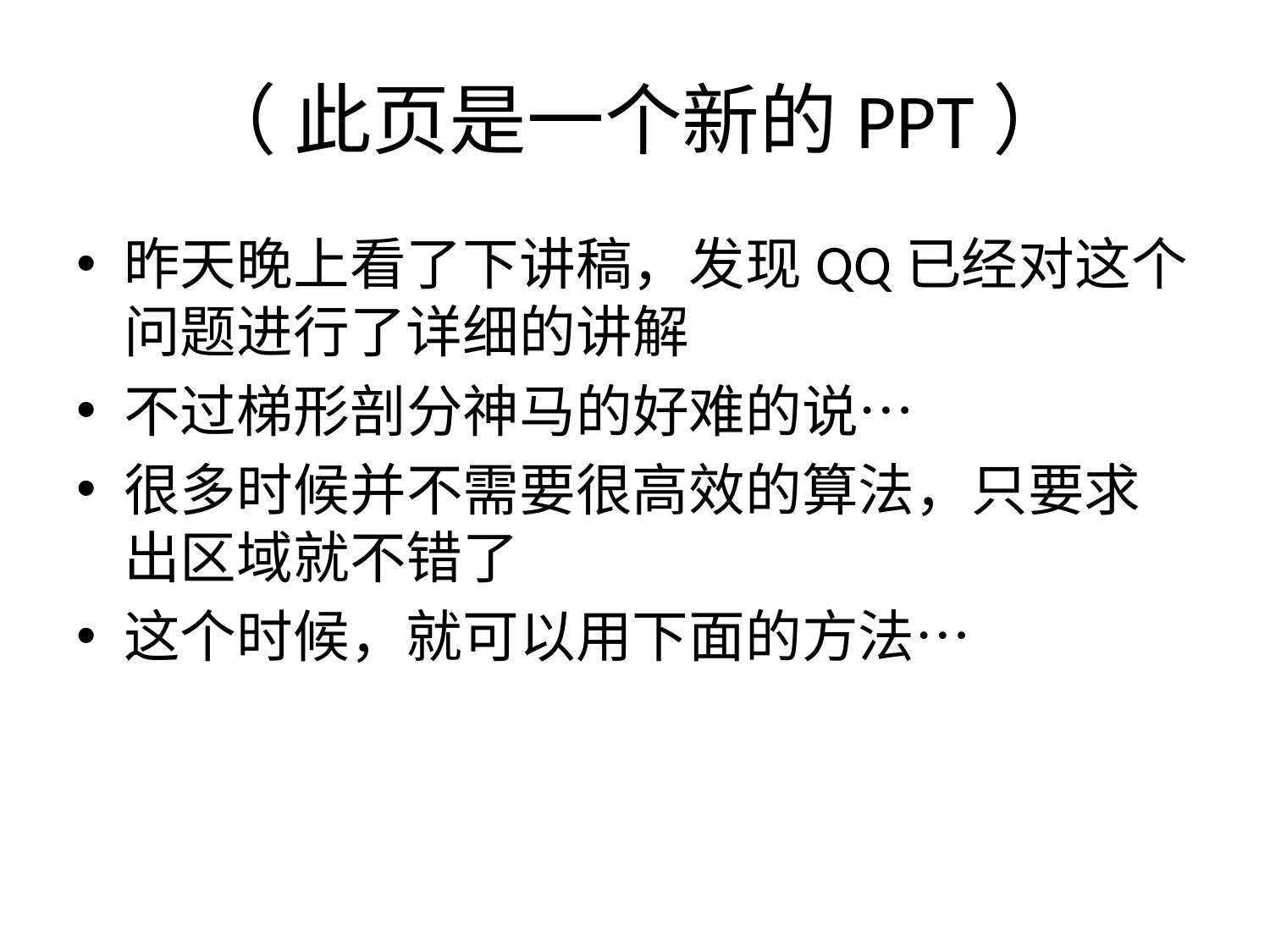

# （ 此页是一个新的PPT）
昨天晚上看了下讲稿，发现QQ已经对这个问题进行了详细的讲解
不过梯形剖分神马的好难的说…
很多时候并不需要很高效的算法，只要求出区域就不错了
这个时候，就可以用下面的方法…